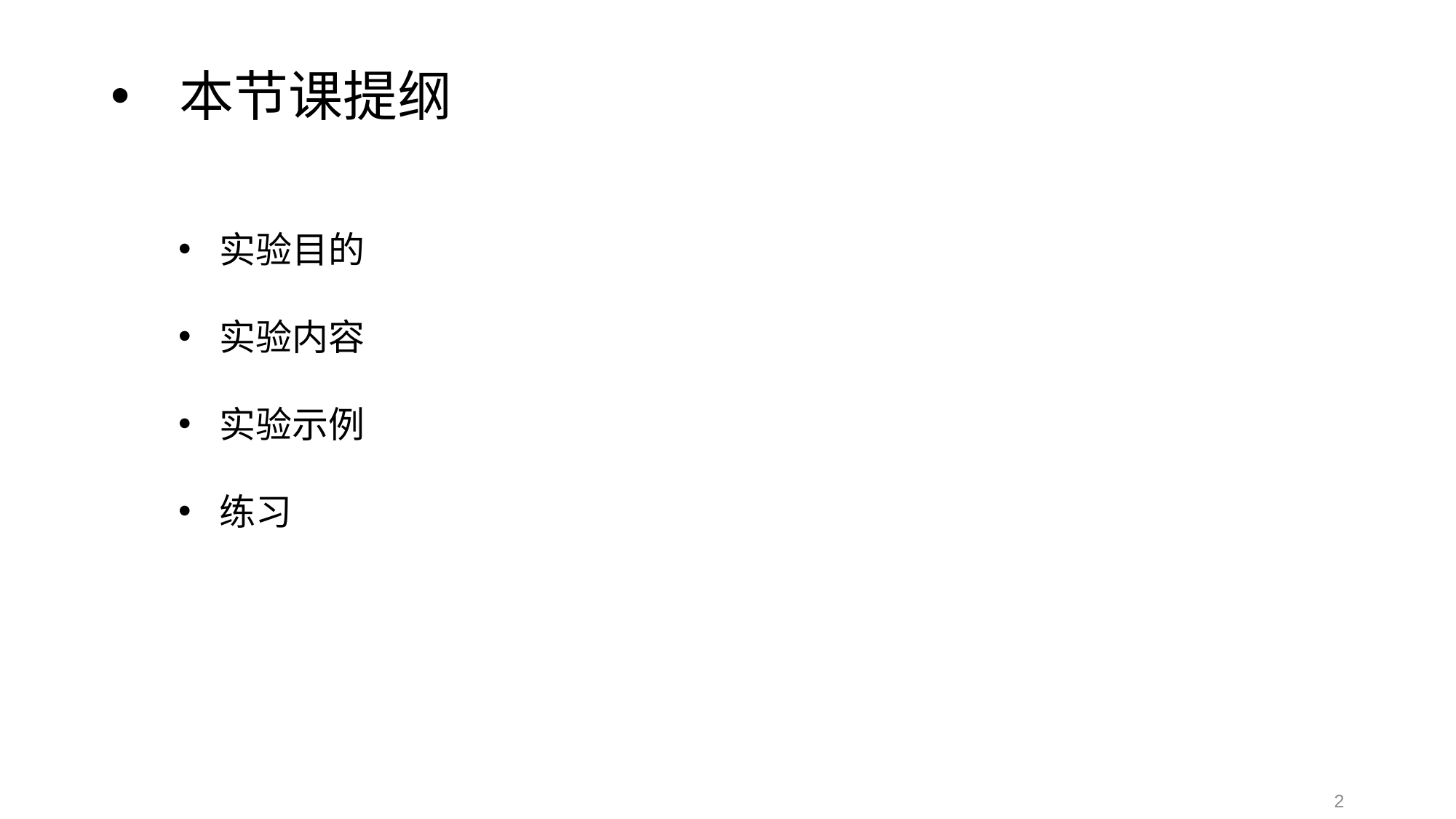

# 本节课提纲
实验目的
实验内容
实验示例
练习

2